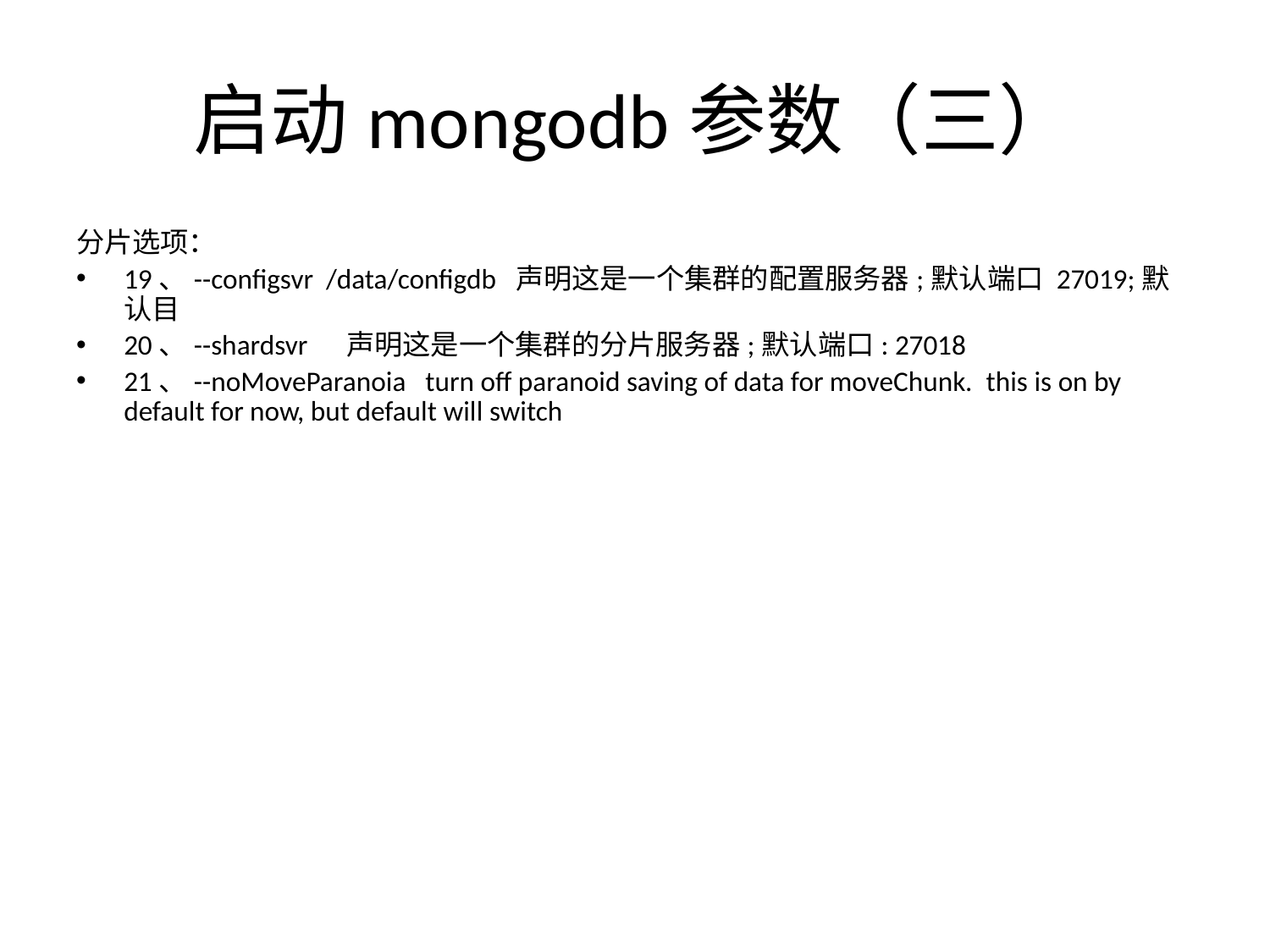

# 启动mongodb参数（三）
分片选项：
19、--configsvr  /data/configdb  声明这是一个集群的配置服务器;默认端口 27019;默认目
20、--shardsvr     声明这是一个集群的分片服务器;默认端口: 27018
21、--noMoveParanoia   turn off paranoid saving of data for moveChunk.  this is on by default for now, but default will switch